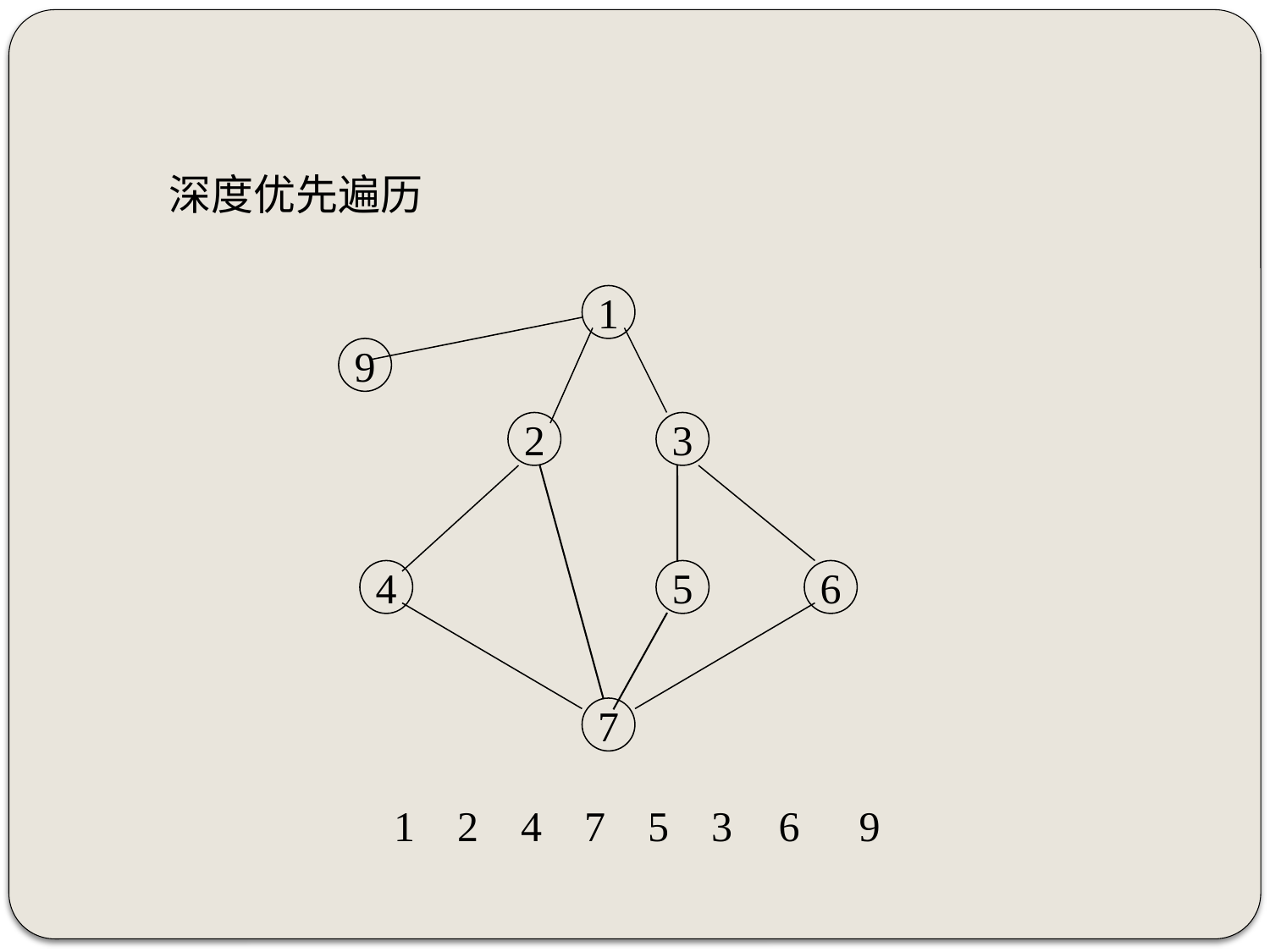

深度优先遍历
1

9
2
3

4
5
6

7
1
2
4
7
5
3
6
9